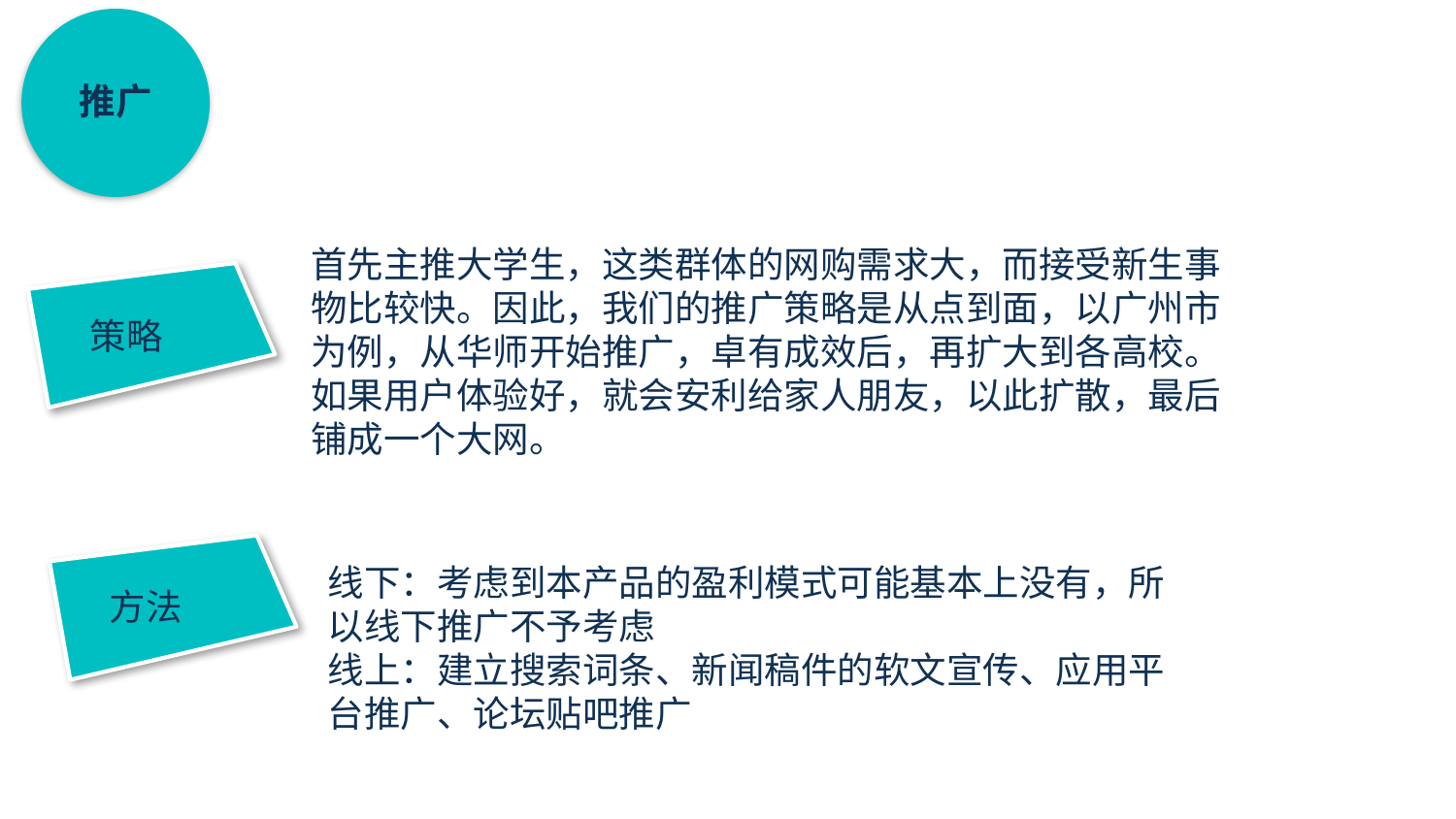

推广
首先主推大学生，这类群体的网购需求大，而接受新生事物比较快。因此，我们的推广策略是从点到面，以广州市为例，从华师开始推广，卓有成效后，再扩大到各高校。如果用户体验好，就会安利给家人朋友，以此扩散，最后铺成一个大网。

策略

线下：考虑到本产品的盈利模式可能基本上没有，所以线下推广不予考虑
线上：建立搜索词条、新闻稿件的软文宣传、应用平台推广、论坛贴吧推广
方法